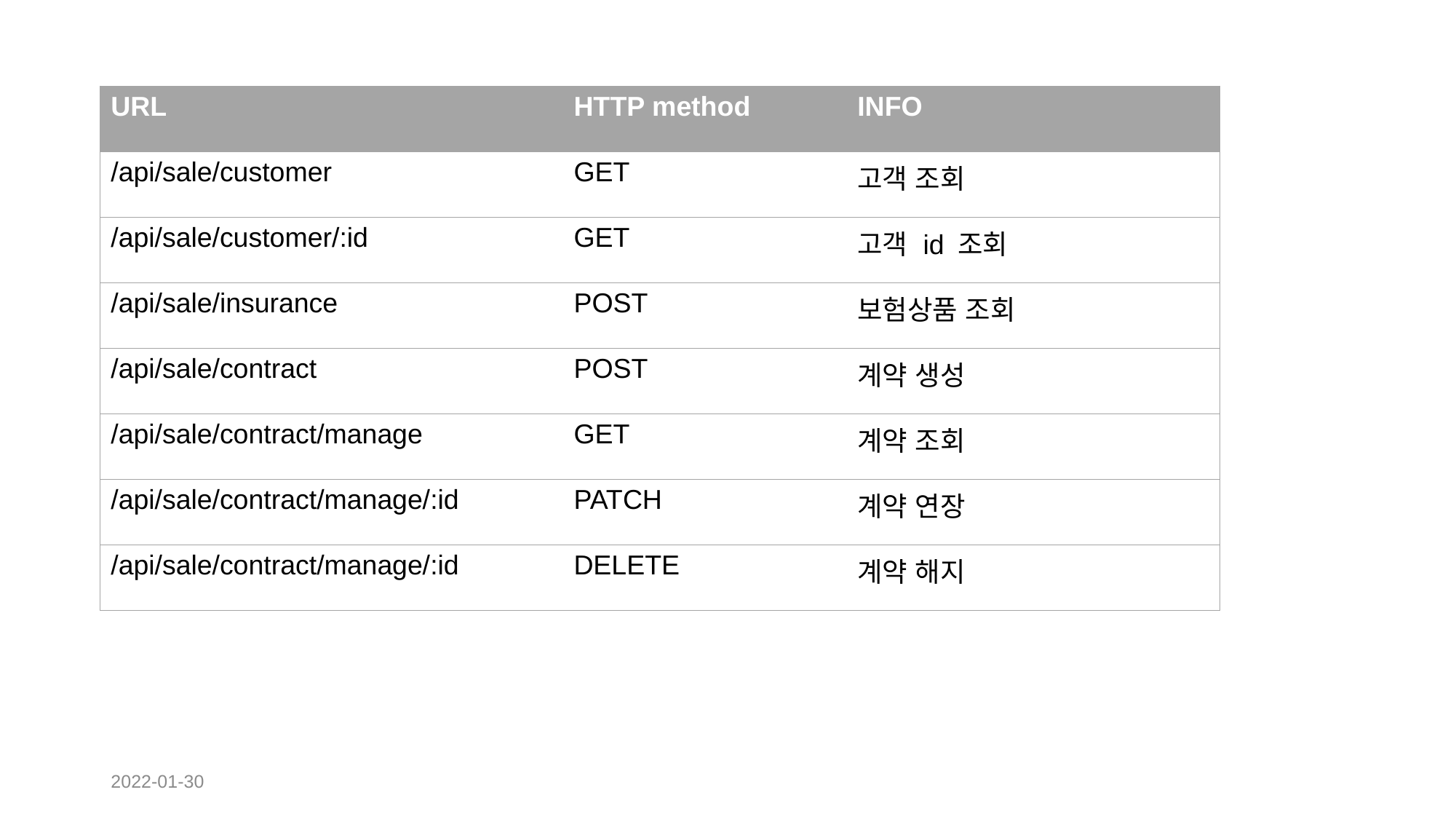

| URL | HTTP method | INFO |
| --- | --- | --- |
| /api/sale/customer | GET | 고객 조회 |
| /api/sale/customer/:id | GET | 고객 id 조회 |
| /api/sale/insurance | POST | 보험상품 조회 |
| /api/sale/contract | POST | 계약 생성 |
| /api/sale/contract/manage | GET | 계약 조회 |
| /api/sale/contract/manage/:id | PATCH | 계약 연장 |
| /api/sale/contract/manage/:id | DELETE | 계약 해지 |
2022-01-30